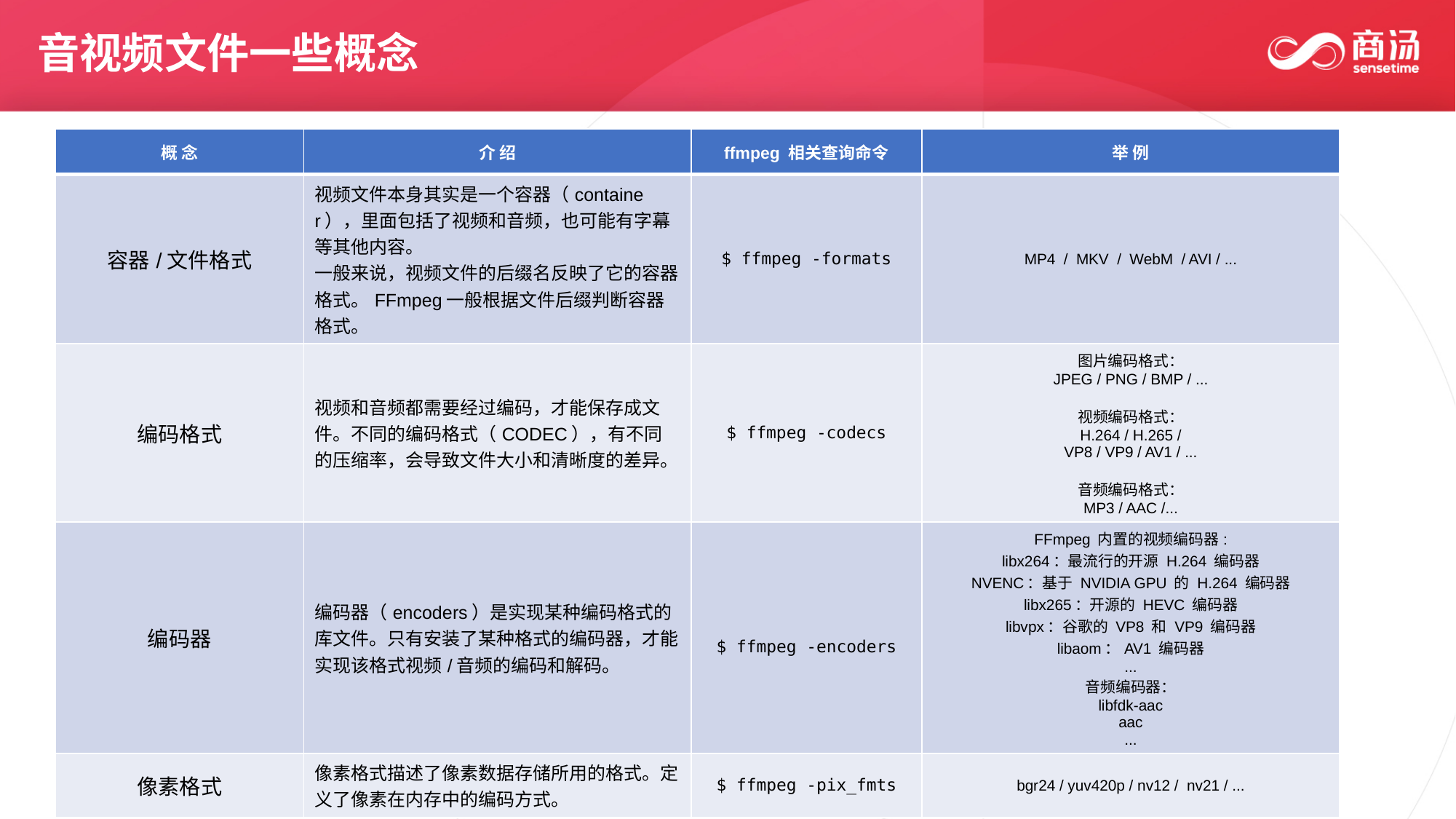

音视频文件一些概念
| 概 念 | 介 绍 | ffmpeg 相关查询命令 | 举 例 |
| --- | --- | --- | --- |
| 容器/文件格式 | 视频文件本身其实是一个容器（container），里面包括了视频和音频，也可能有字幕等其他内容。 一般来说，视频文件的后缀名反映了它的容器格式。FFmpeg一般根据文件后缀判断容器格式。 | $ ffmpeg -formats | MP4 / MKV / WebM / AVI / ... |
| 编码格式 | 视频和音频都需要经过编码，才能保存成文件。不同的编码格式（CODEC），有不同的压缩率，会导致文件大小和清晰度的差异。 | $ ffmpeg -codecs | 图片编码格式： JPEG / PNG / BMP / ... 视频编码格式： H.264 / H.265 / VP8 / VP9 / AV1 / ... 音频编码格式： MP3 / AAC /... |
| 编码器 | 编码器（encoders）是实现某种编码格式的库文件。只有安装了某种格式的编码器，才能实现该格式视频/音频的编码和解码。 | $ ffmpeg -encoders | FFmpeg 内置的视频编码器: libx264：最流行的开源 H.264 编码器 NVENC：基于 NVIDIA GPU 的 H.264 编码器 libx265：开源的 HEVC 编码器 libvpx：谷歌的 VP8 和 VP9 编码器 libaom：AV1 编码器 ... 音频编码器： libfdk-aac aac ... |
| 像素格式 | 像素格式描述了像素数据存储所用的格式。定义了像素在内存中的编码方式。 | $ ffmpeg -pix\_fmts | bgr24 / yuv420p / nv12 / nv21 / ... |
5